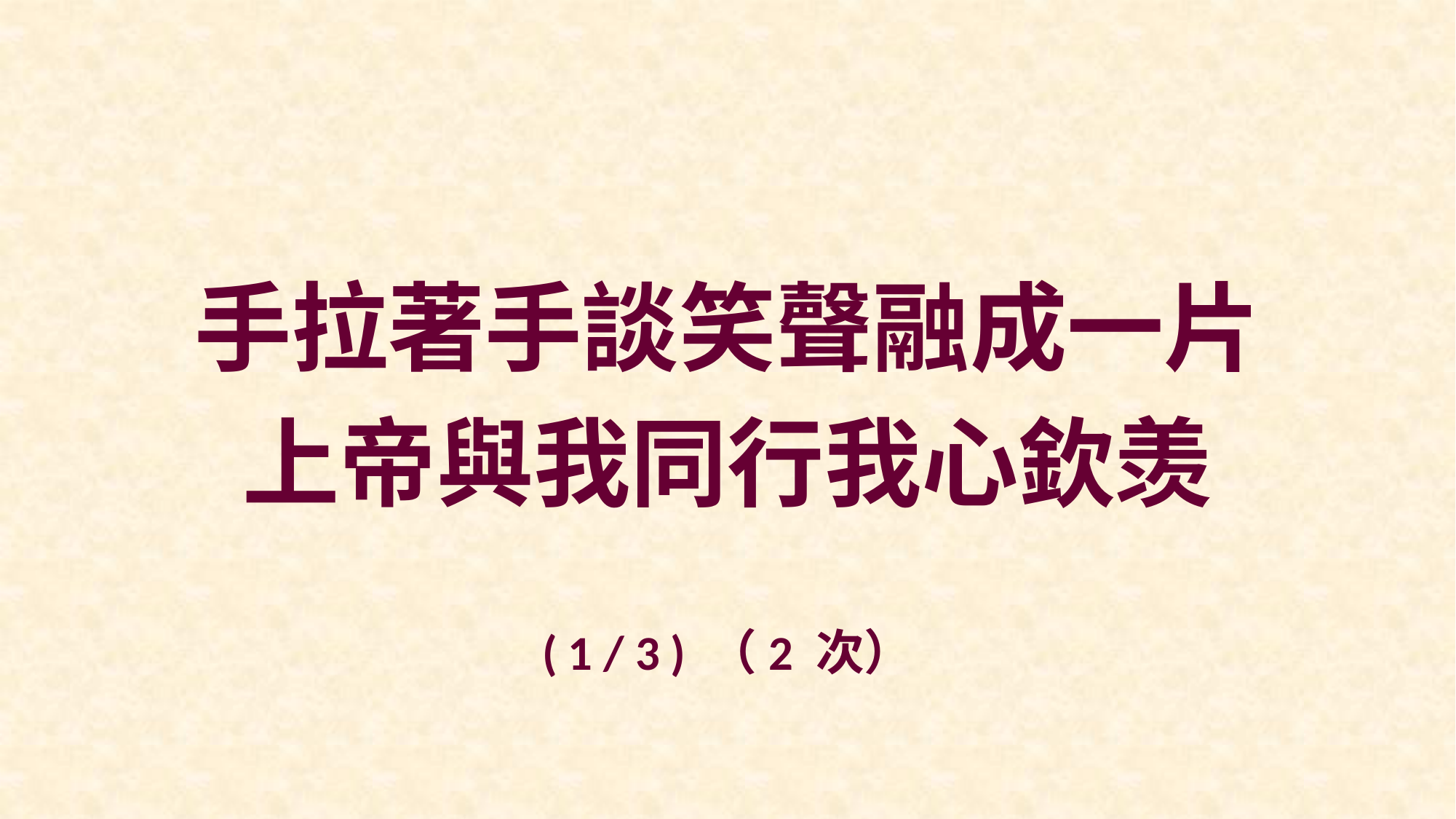

手拉著手談笑聲融成一片
上帝與我同行我心欽羡
( 1 / 3 ) （2 次）